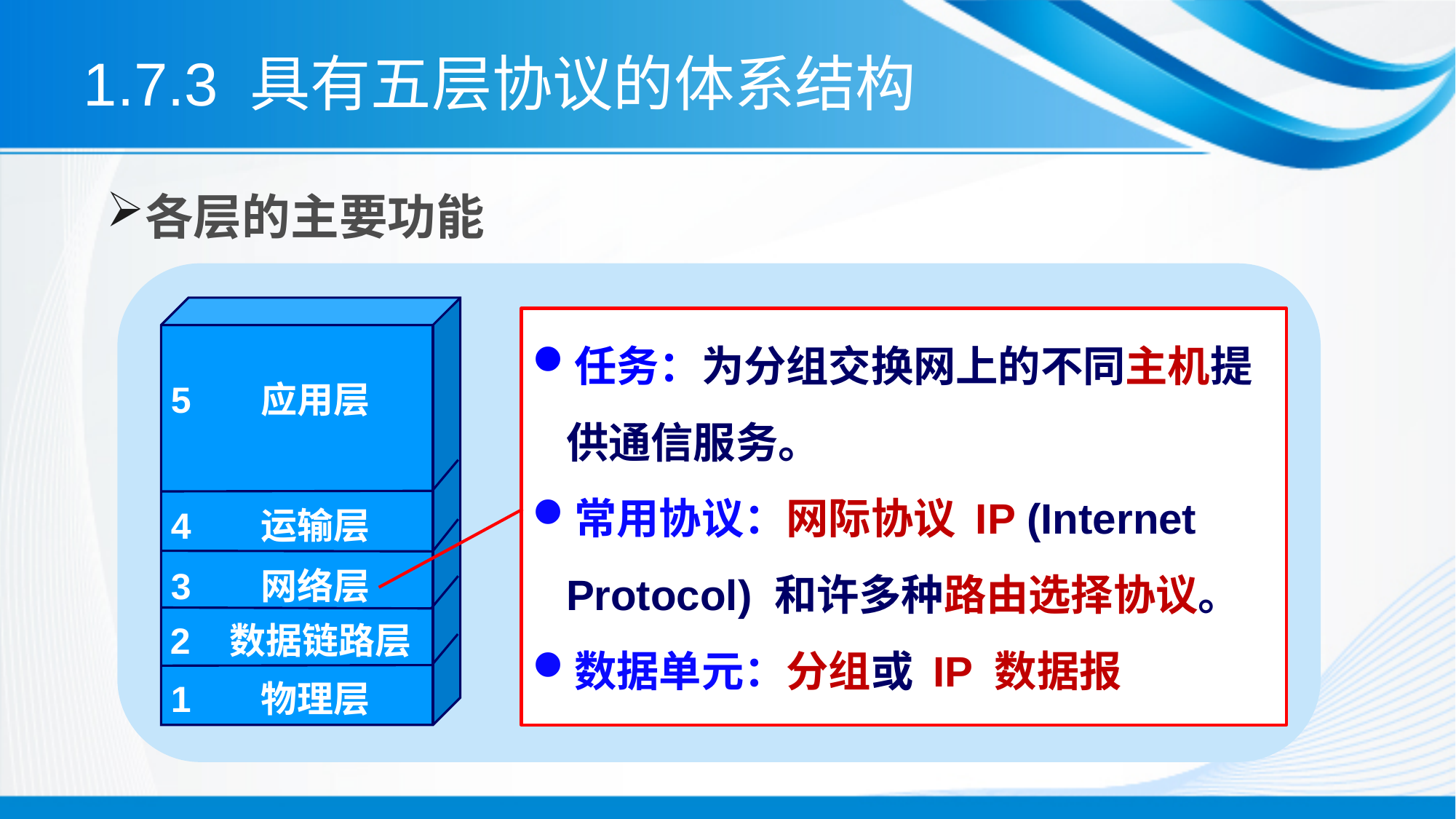

# 1.7.3 具有五层协议的体系结构
各层的主要功能

5      应用层

4      运输层

3      网络层

2   数据链路层

1      物理层
任务：为分组交换网上的不同主机提供通信服务。
常用协议：网际协议 IP (Internet Protocol) 和许多种路由选择协议。
数据单元：分组或 IP 数据报